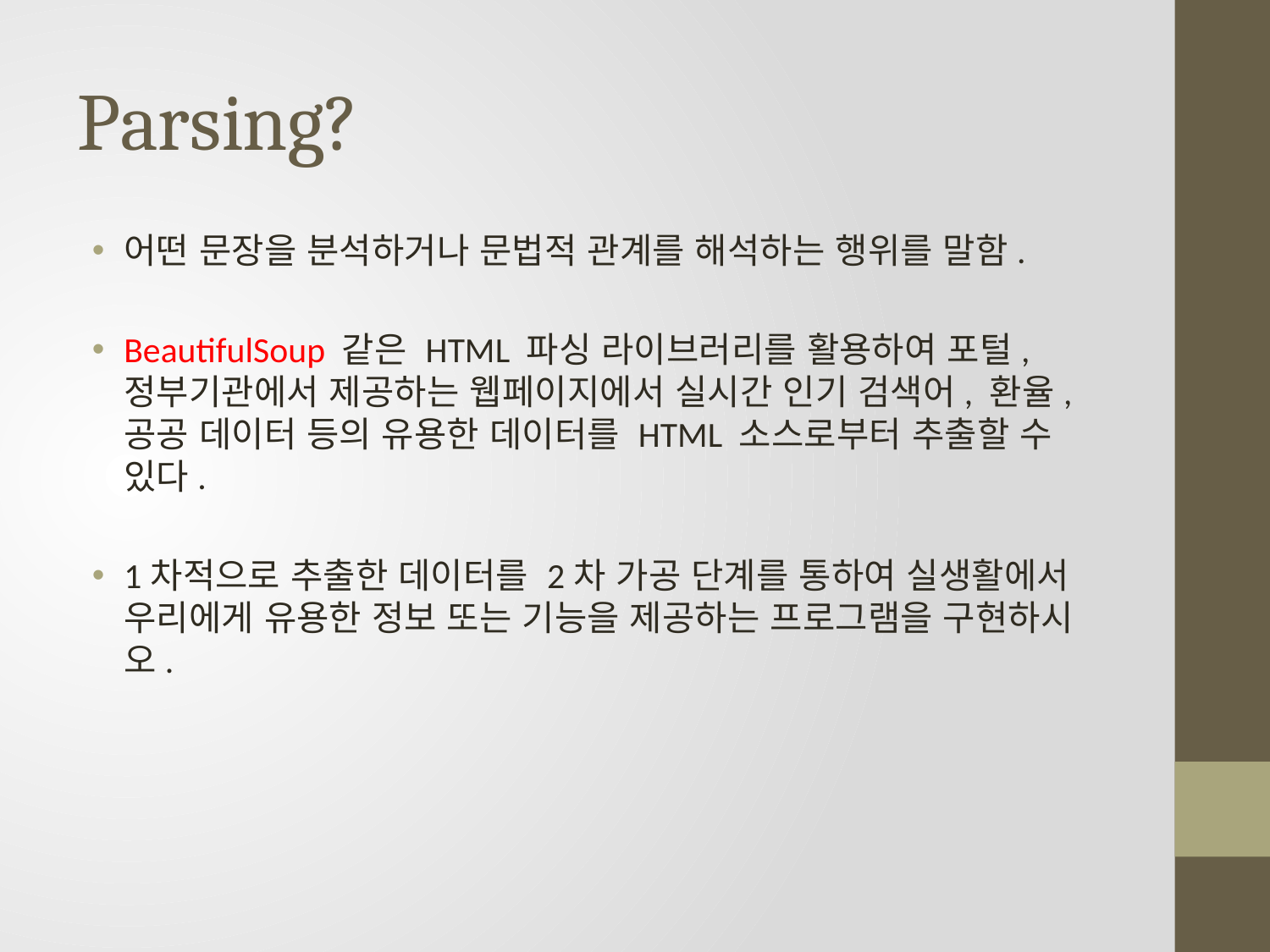

# Parsing?
어떤 문장을 분석하거나 문법적 관계를 해석하는 행위를 말함.

BeautifulSoup 같은 HTML 파싱 라이브러리를 활용하여 포털, 정부기관에서 제공하는 웹페이지에서 실시간 인기 검색어, 환율, 공공 데이터 등의 유용한 데이터를 HTML 소스로부터 추출할 수 있다.

1차적으로 추출한 데이터를 2차 가공 단계를 통하여 실생활에서 우리에게 유용한 정보 또는 기능을 제공하는 프로그램을 구현하시오.